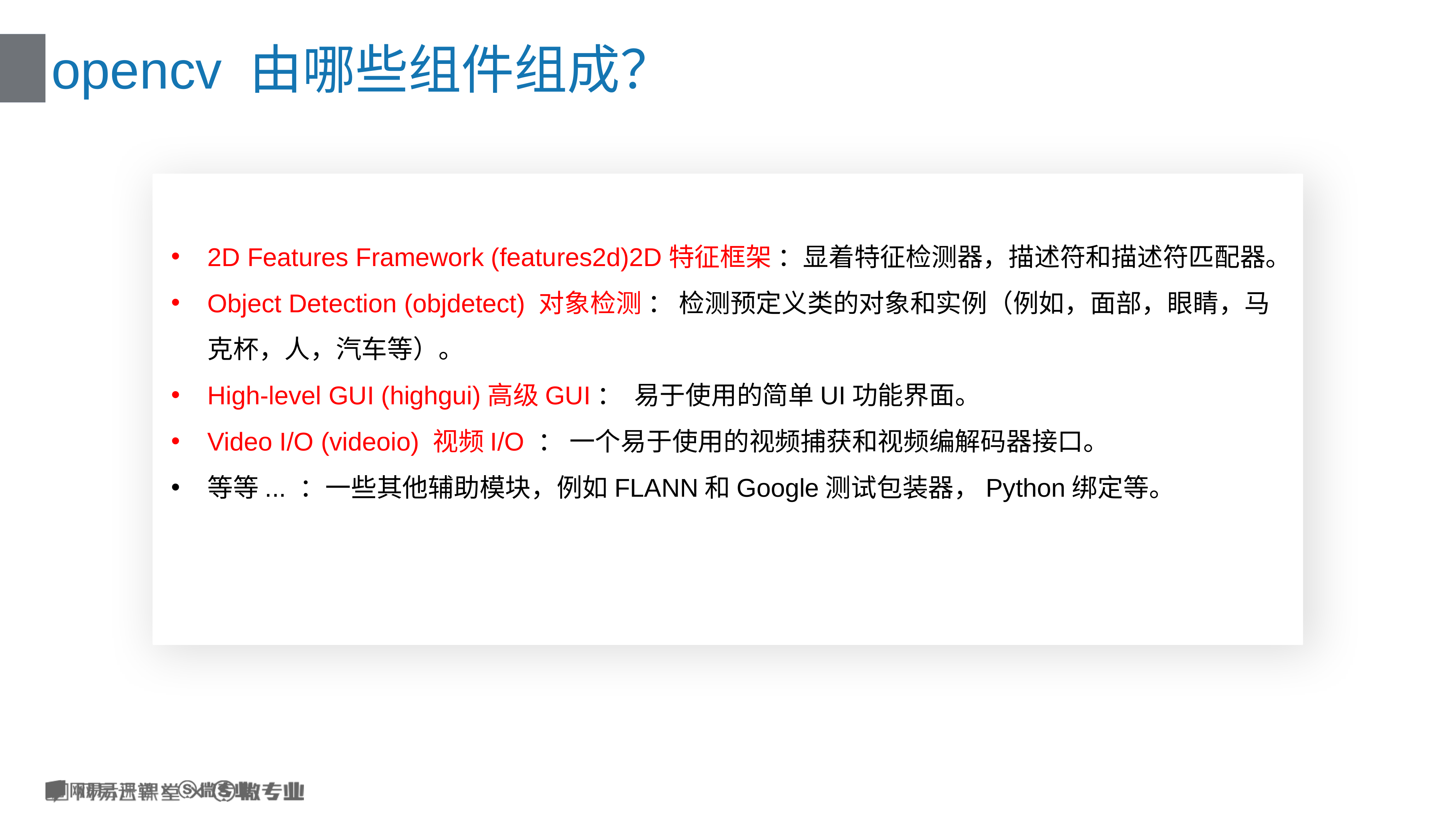

# opencv 由哪些组件组成？

2D Features Framework (features2d)2D特征框架 ：显着特征检测器，描述符和描述符匹配器。
Object Detection (objdetect) 对象检测 ： 检测预定义类的对象和实例（例如，面部，眼睛，马克杯，人，汽车等）。
High-level GUI (highgui)高级GUI：  易于使用的简单UI功能界面。
Video I/O (videoio) 视频I/O ： 一个易于使用的视频捕获和视频编解码器接口。
等等... ：一些其他辅助模块，例如FLANN和Google测试包装器，Python绑定等。